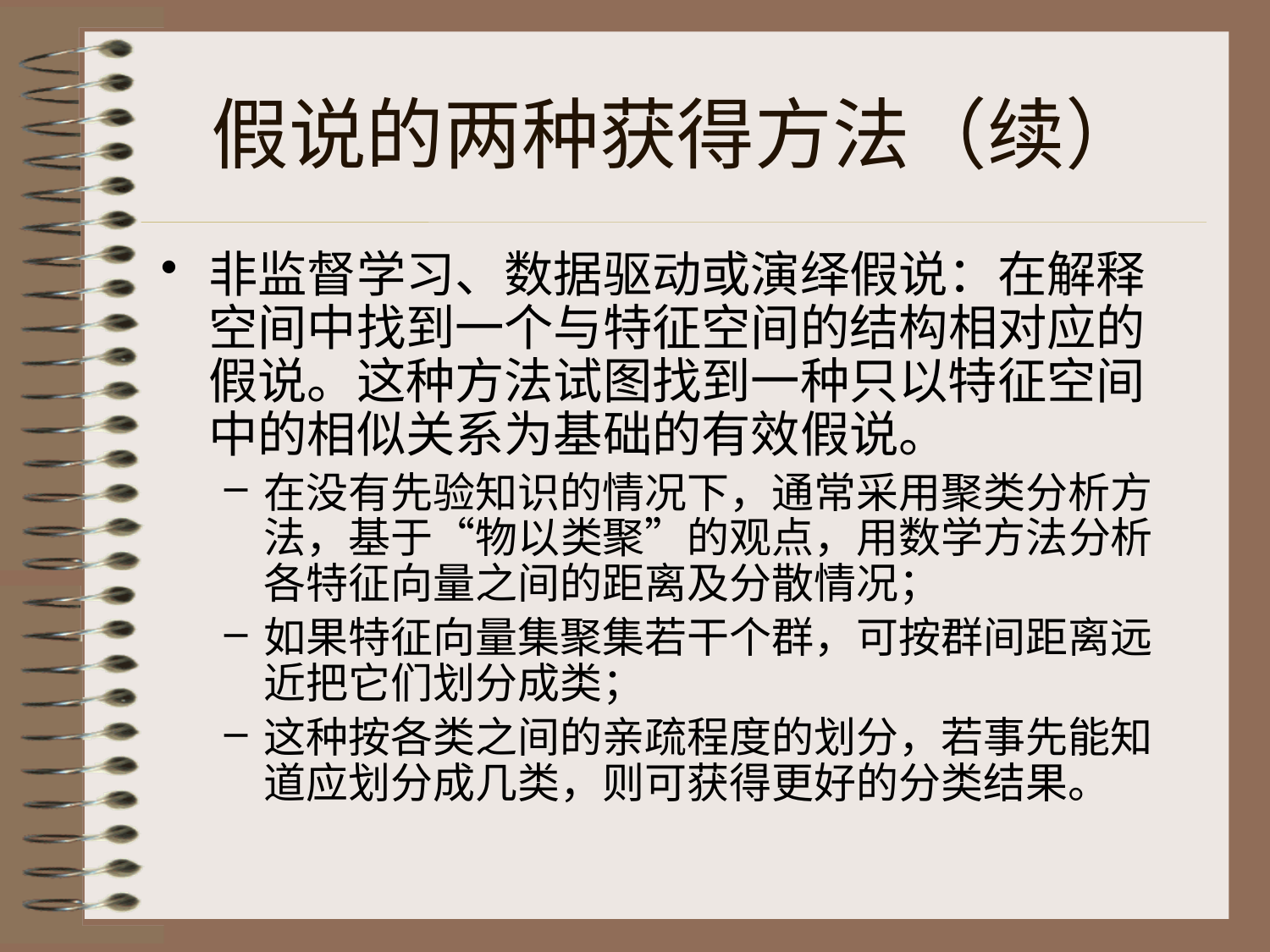

# 假说的两种获得方法（续）
非监督学习、数据驱动或演绎假说：在解释空间中找到一个与特征空间的结构相对应的假说。这种方法试图找到一种只以特征空间中的相似关系为基础的有效假说。
在没有先验知识的情况下，通常采用聚类分析方法，基于“物以类聚”的观点，用数学方法分析各特征向量之间的距离及分散情况；
如果特征向量集聚集若干个群，可按群间距离远近把它们划分成类；
这种按各类之间的亲疏程度的划分，若事先能知道应划分成几类，则可获得更好的分类结果。